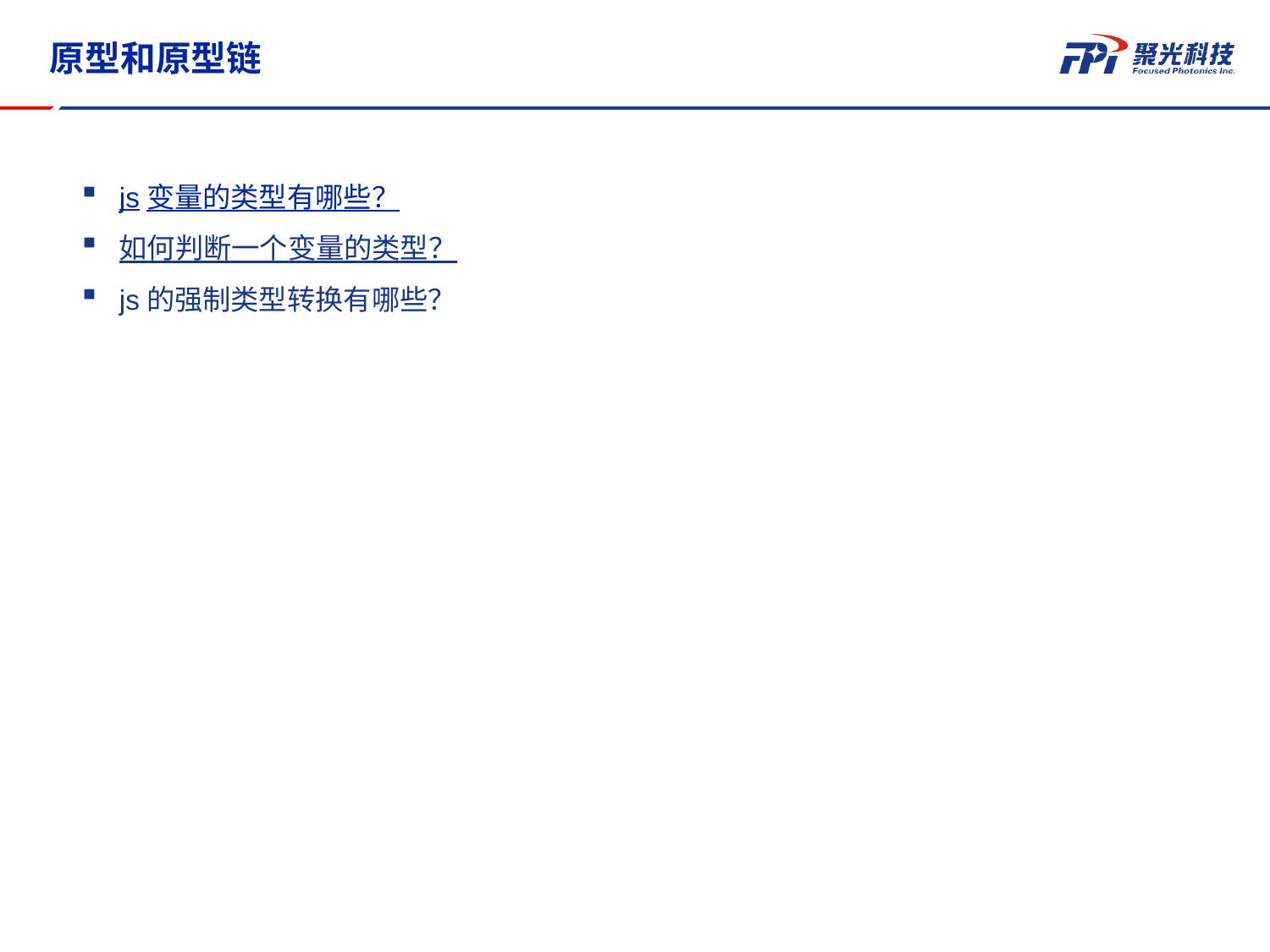

# 原型和原型链

js变量的类型有哪些？
如何判断一个变量的类型？
js的强制类型转换有哪些？
4